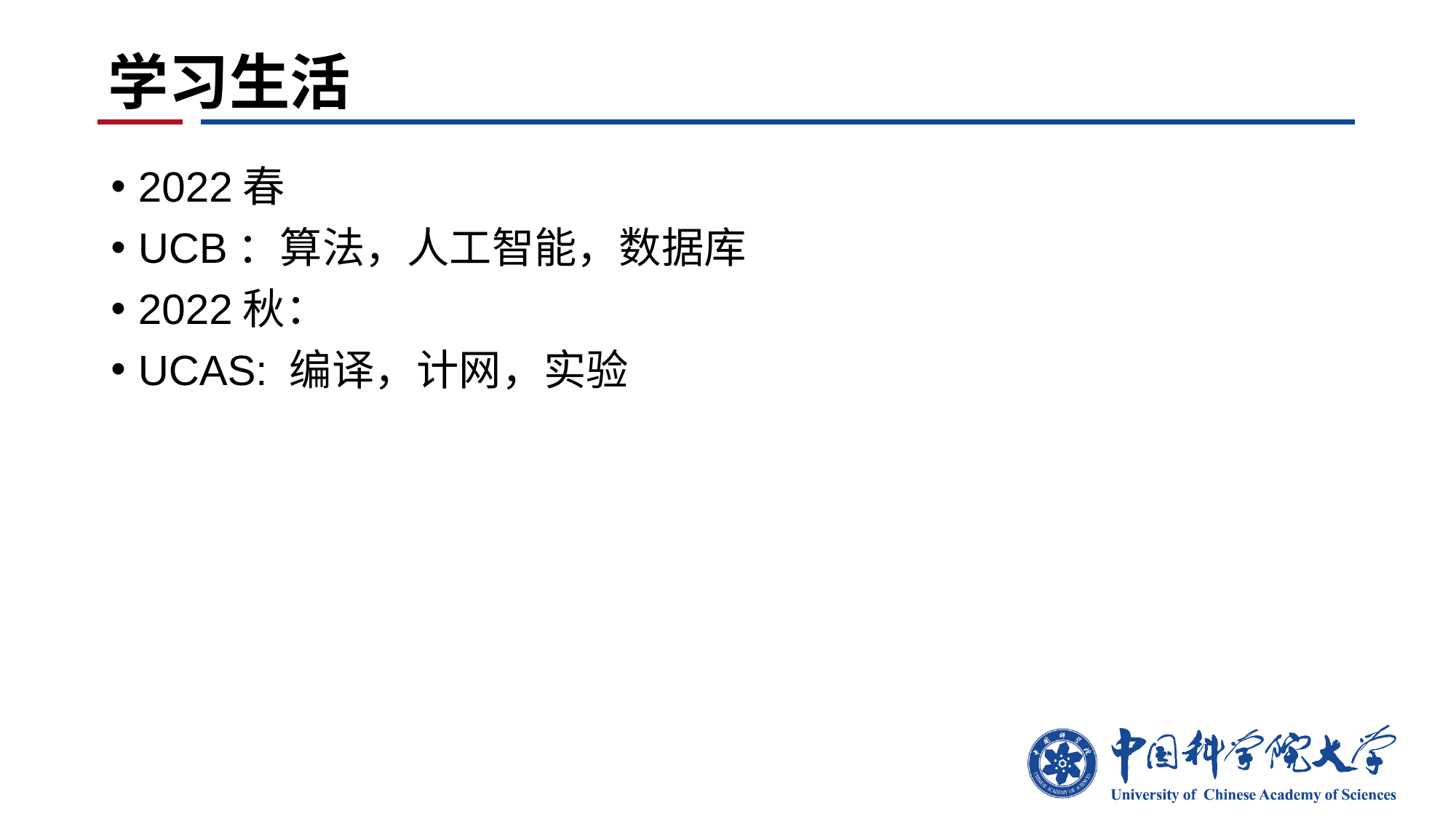

# 学习生活
2022春
UCB：算法，人工智能，数据库
2022秋：
UCAS: 编译，计网，实验